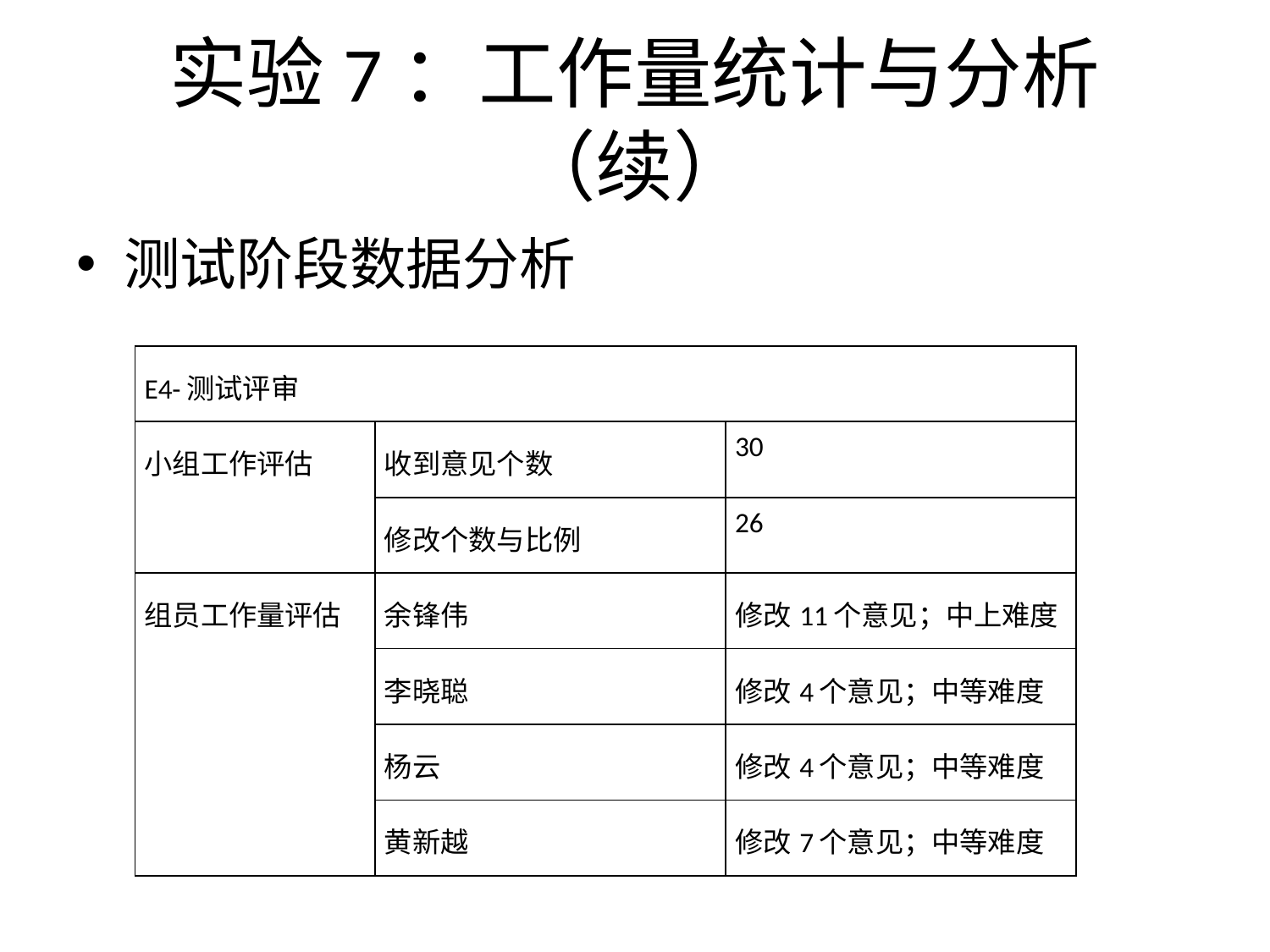

# 实验7：工作量统计与分析（续）
测试阶段数据分析
| E4-测试评审 |  |  |
| --- | --- | --- |
| 小组工作评估 | 收到意见个数 | 30 |
|  | 修改个数与比例 | 26 |
| 组员工作量评估 | 余锋伟 | 修改11个意见；中上难度 |
|  | 李晓聪 | 修改4个意见；中等难度 |
|  | 杨云 | 修改4个意见；中等难度 |
|  | 黄新越 | 修改7个意见；中等难度 |